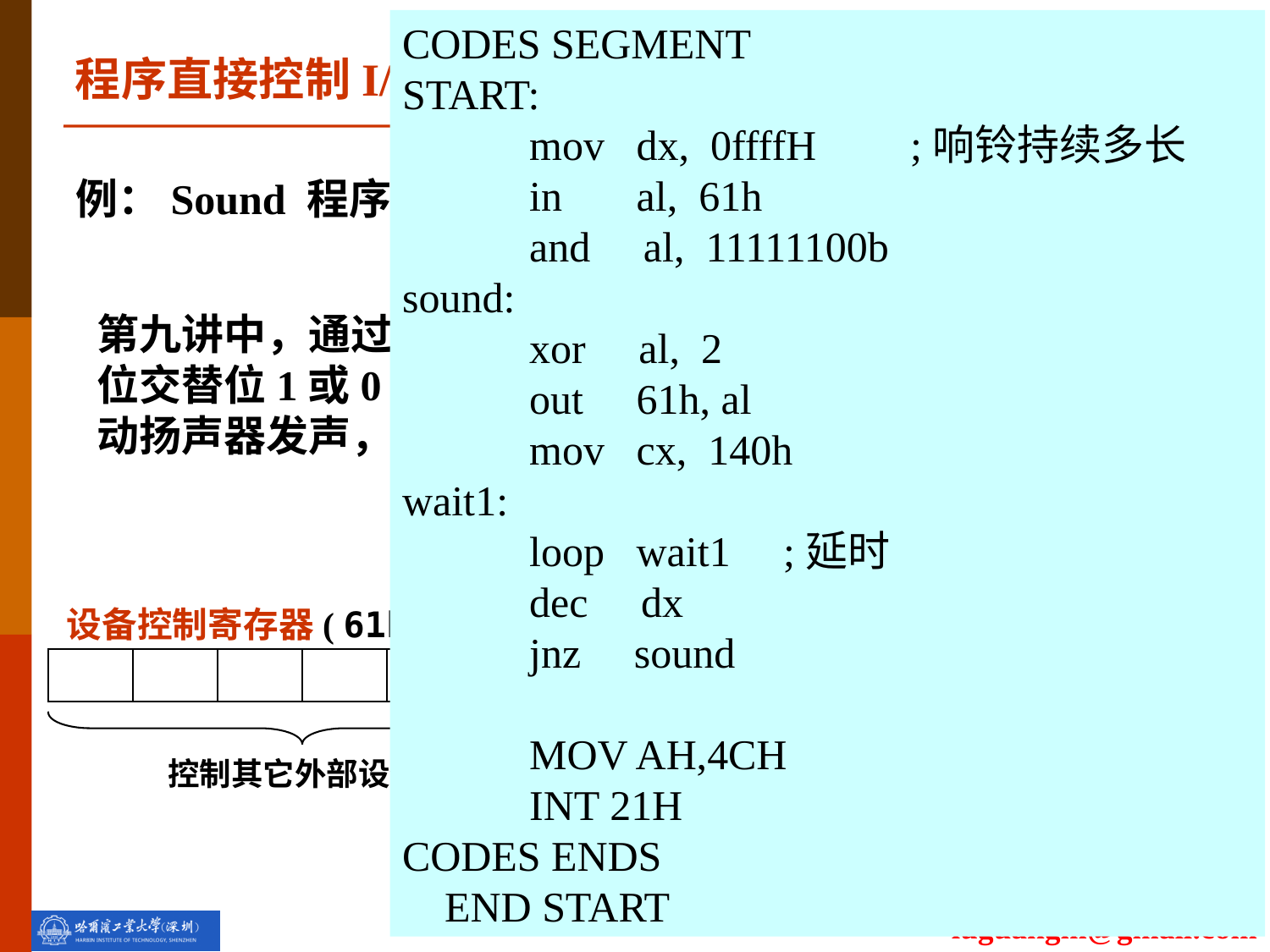

CODES SEGMENT
START:
    	mov   dx,  0ffffH	;响铃持续多长
   	in       al,  61h
   	and     al,  11111100b
sound:
	xor     al,  2
	out     61h, al
	mov   cx,  140h
wait1:
	loop   wait1	;延时
    	dec     dx
    	jnz     sound

    	MOV AH,4CH
    	INT 21H
CODES ENDS
    END START
程序直接控制I/O方式

例：Sound 程序
第九讲中，通过控制8255A的设备控制寄存器61H的PB1位交替位1或0，以产生一个脉冲电流，经过放大器后推动扬声器发声，这种控制发声的方式称为位触发方式。

设备控制寄存器( 61h )
1     0

1/0   0

2号定时器门控

  控制其它外部设备

与门
放大器